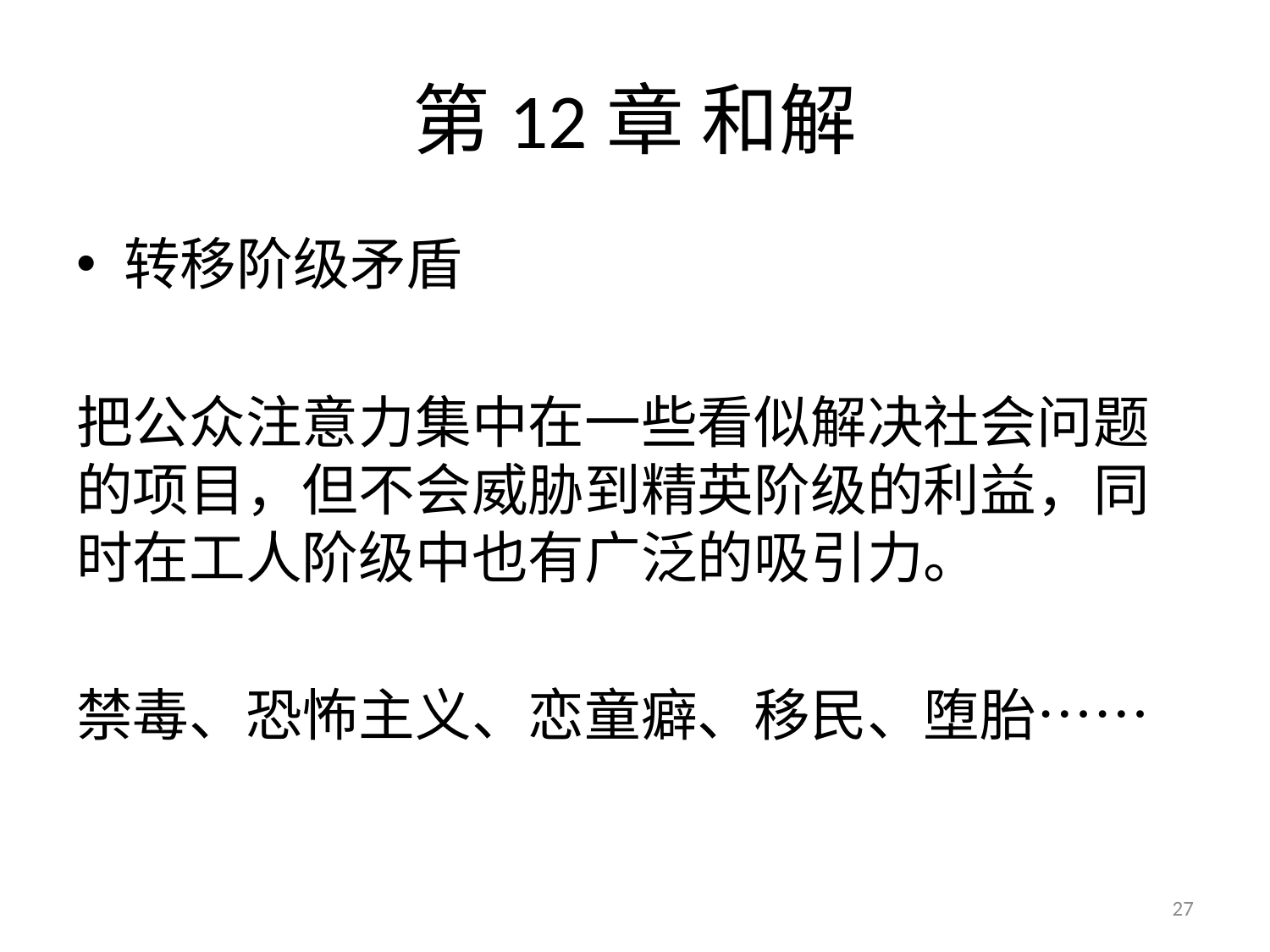

# 第12章 和解
转移阶级矛盾

把公众注意力集中在一些看似解决社会问题的项目，但不会威胁到精英阶级的利益，同时在工人阶级中也有广泛的吸引力。

禁毒、恐怖主义、恋童癖、移民、堕胎……
27